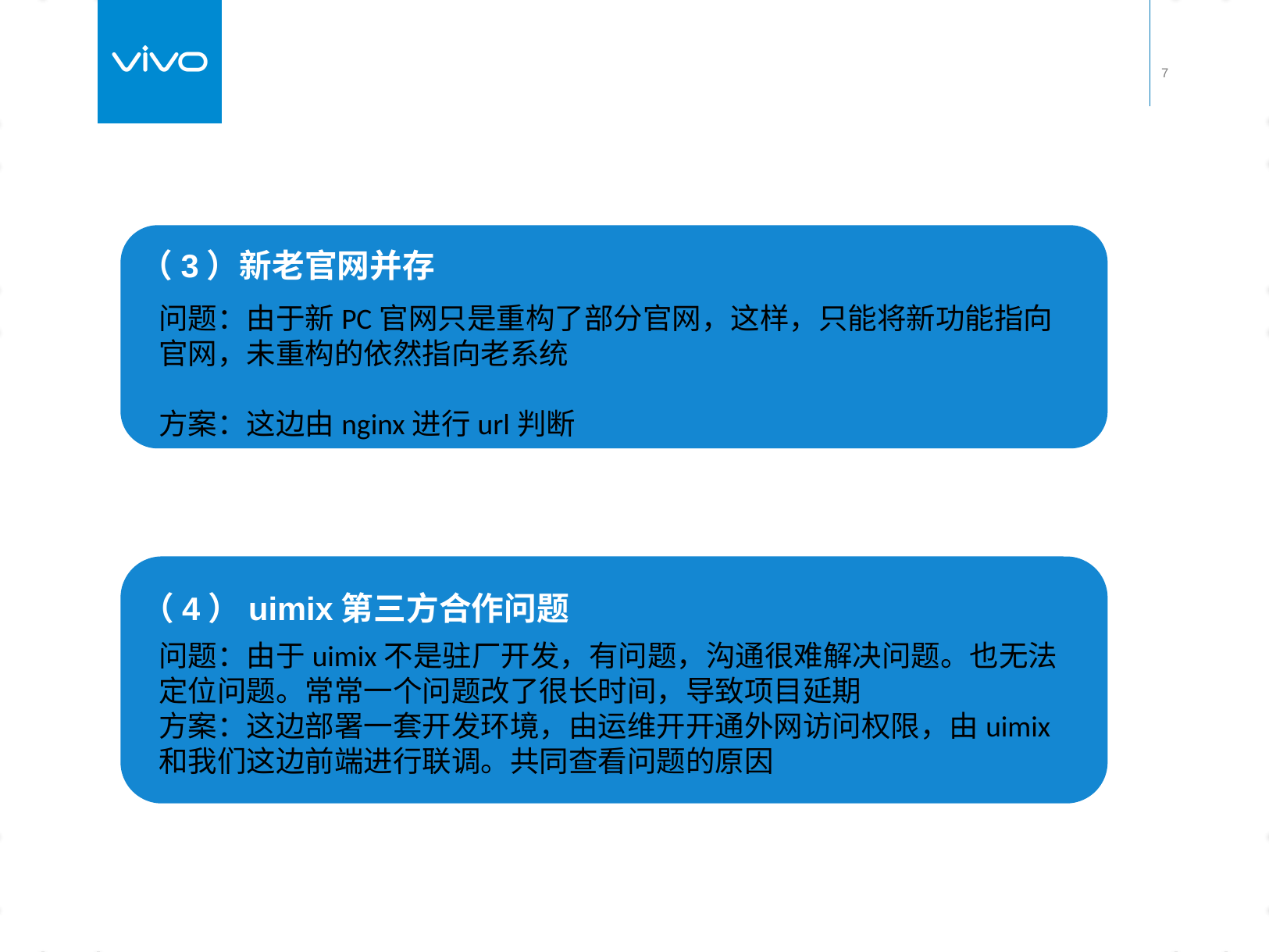

（3）新老官网并存

问题：由于新PC官网只是重构了部分官网，这样，只能将新功能指向官网，未重构的依然指向老系统

方案：这边由nginx进行url判断
（4）uimix第三方合作问题

问题：由于uimix不是驻厂开发，有问题，沟通很难解决问题。也无法定位问题。常常一个问题改了很长时间，导致项目延期
方案：这边部署一套开发环境，由运维开开通外网访问权限，由uimix和我们这边前端进行联调。共同查看问题的原因